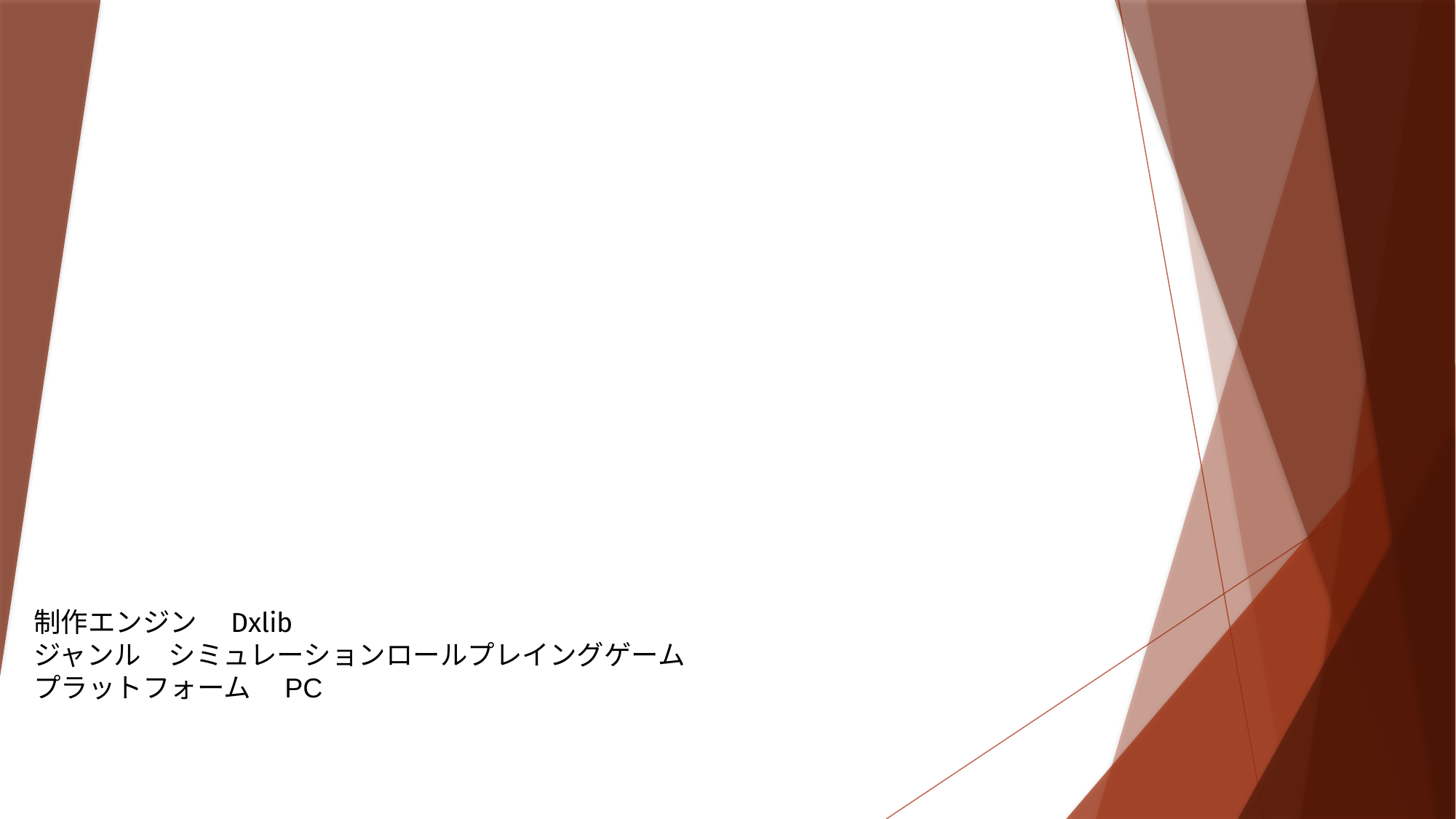

制作エンジン　Dxlib
ジャンル　シミュレーションロールプレイングゲーム
プラットフォーム　PC